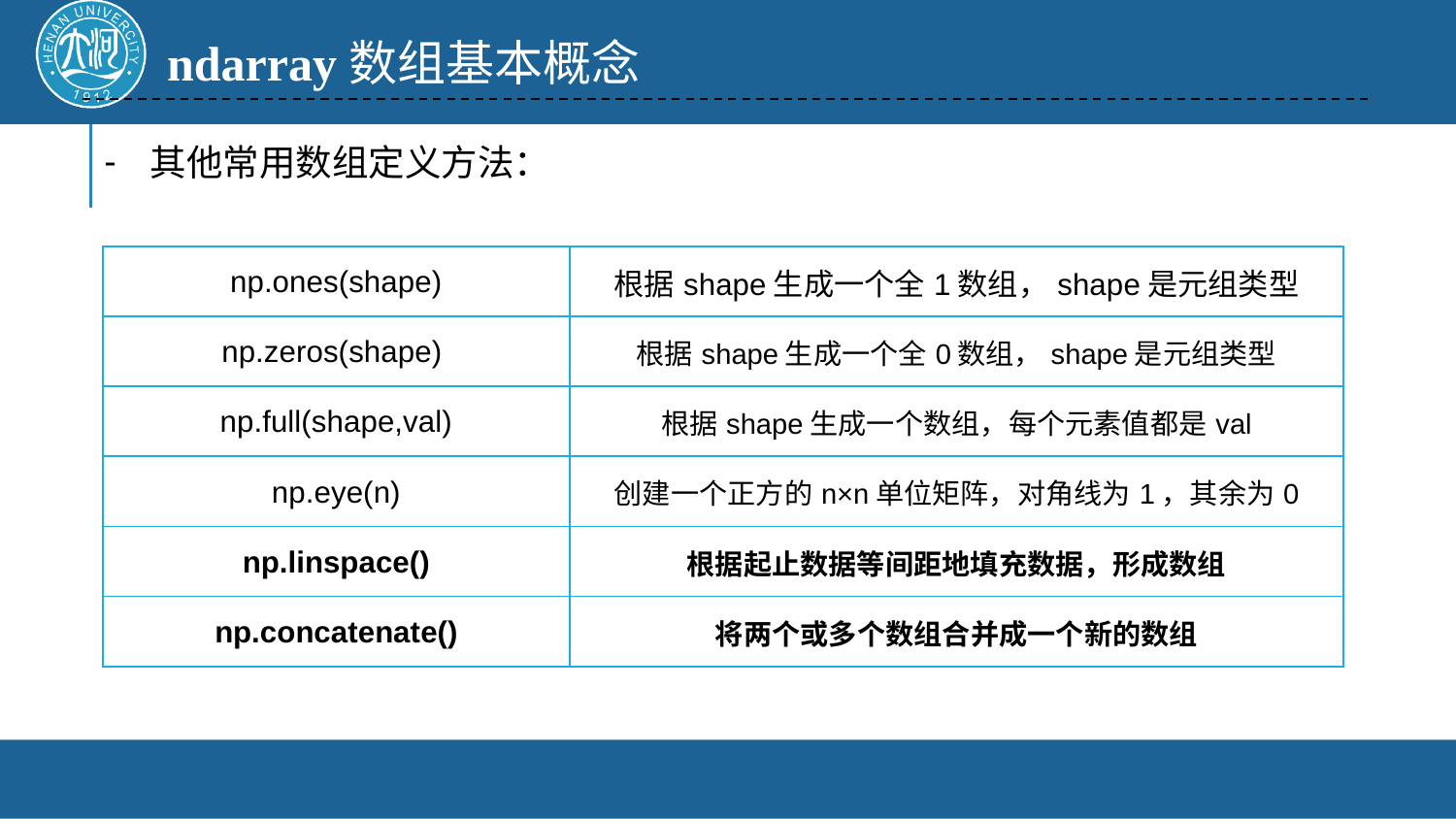

ndarray数组基本概念
其他常用数组定义方法：

| np.ones(shape) | 根据shape生成一个全1数组，shape是元组类型 |
| --- | --- |
| np.zeros(shape) | 根据shape生成一个全0数组，shape是元组类型 |
| np.full(shape,val) | 根据shape生成一个数组，每个元素值都是val |
| np.eye(n) | 创建一个正方的n×n单位矩阵，对角线为1，其余为0 |
| np.linspace() | 根据起止数据等间距地填充数据，形成数组 |
| np.concatenate() | 将两个或多个数组合并成一个新的数组 |